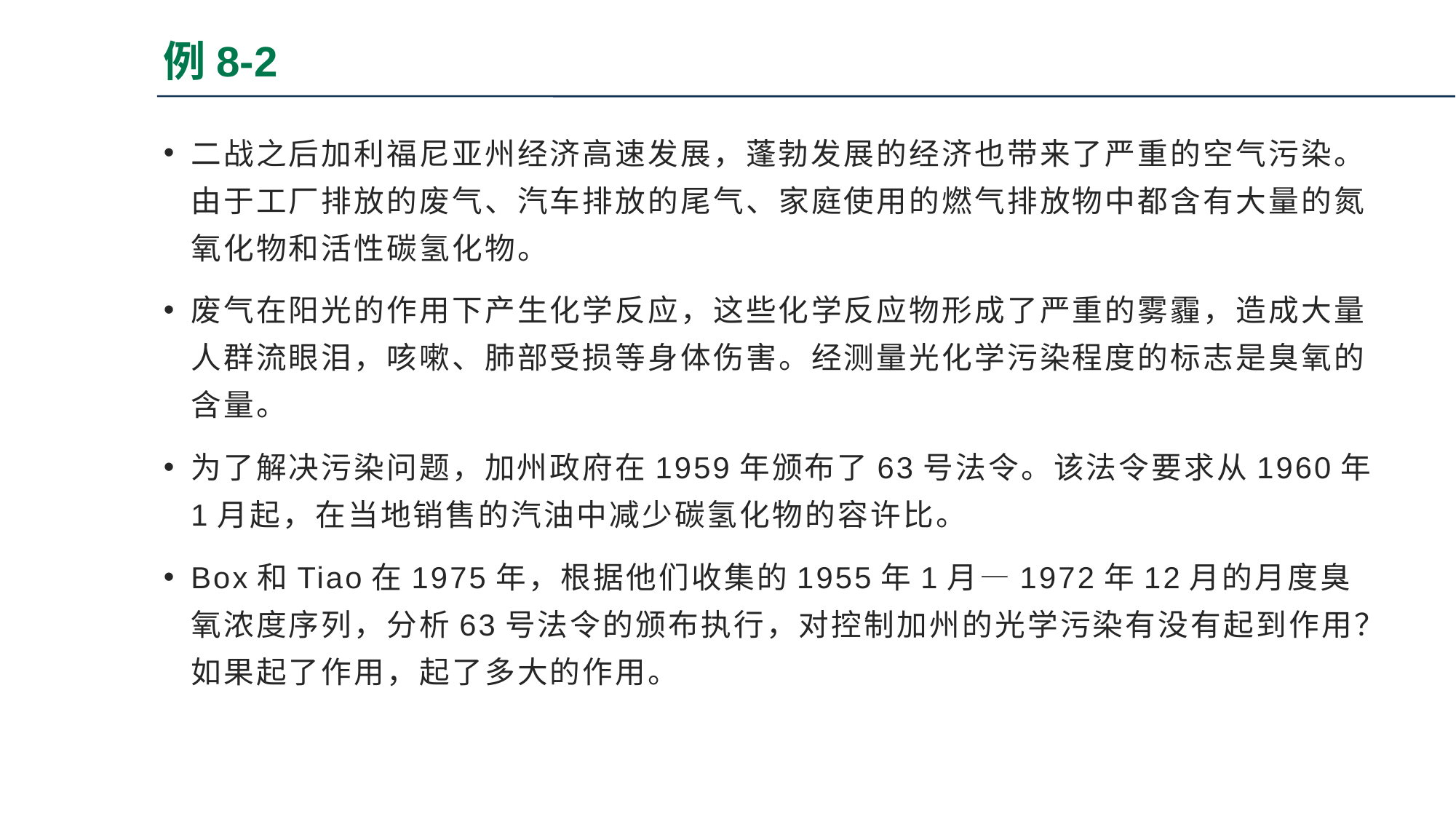

# 例8-2
二战之后加利福尼亚州经济高速发展，蓬勃发展的经济也带来了严重的空气污染。由于工厂排放的废气、汽车排放的尾气、家庭使用的燃气排放物中都含有大量的氮氧化物和活性碳氢化物。
废气在阳光的作用下产生化学反应，这些化学反应物形成了严重的雾霾，造成大量人群流眼泪，咳嗽、肺部受损等身体伤害。经测量光化学污染程度的标志是臭氧的含量。
为了解决污染问题，加州政府在1959年颁布了63号法令。该法令要求从1960年1月起，在当地销售的汽油中减少碳氢化物的容许比。
Box和Tiao在1975年，根据他们收集的1955年1月—1972年12月的月度臭氧浓度序列，分析63号法令的颁布执行，对控制加州的光学污染有没有起到作用？如果起了作用，起了多大的作用。